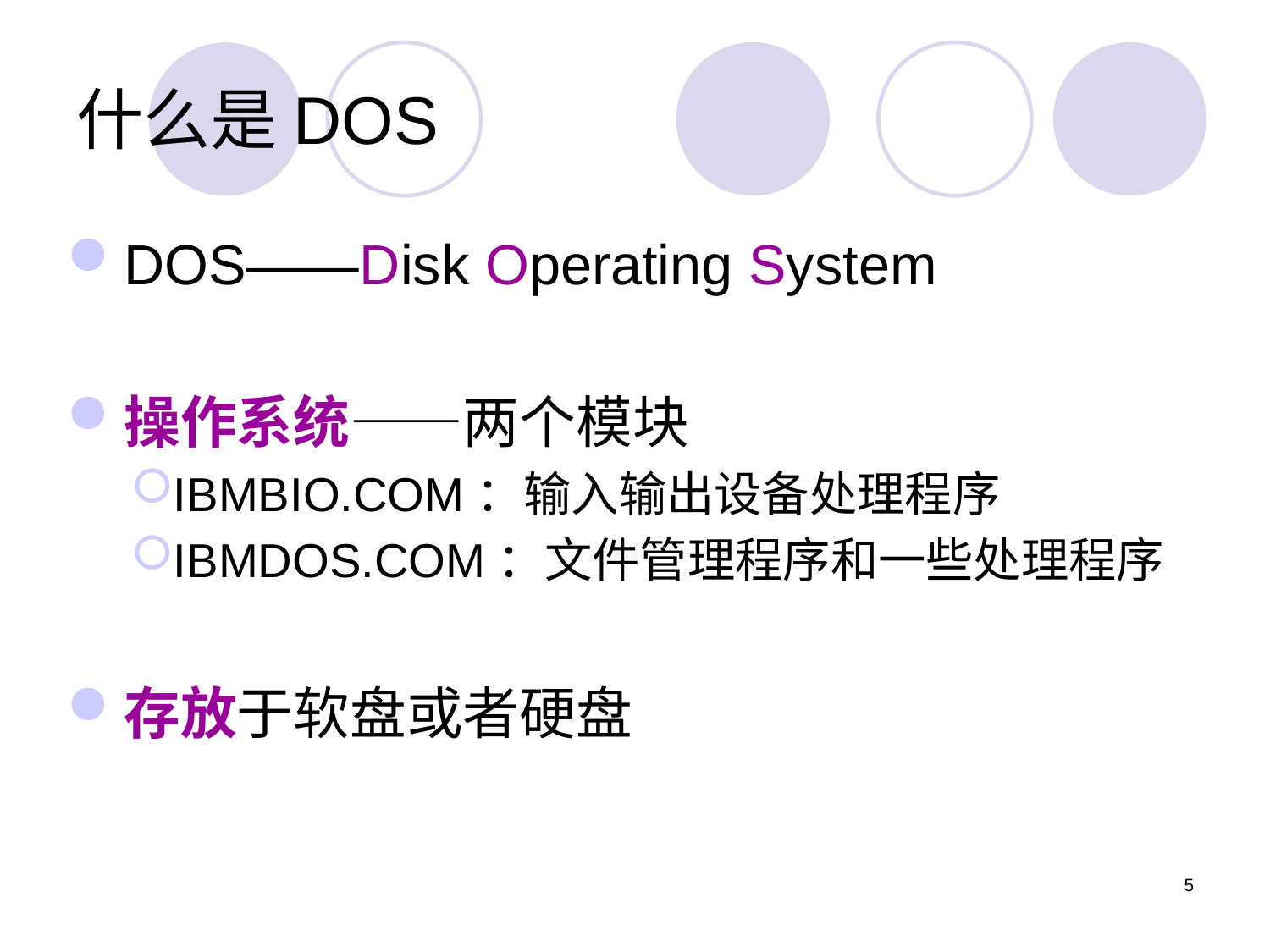

# 什么是DOS
DOS——Disk Operating System

操作系统——两个模块
IBMBIO.COM：输入输出设备处理程序
IBMDOS.COM：文件管理程序和一些处理程序

存放于软盘或者硬盘
5